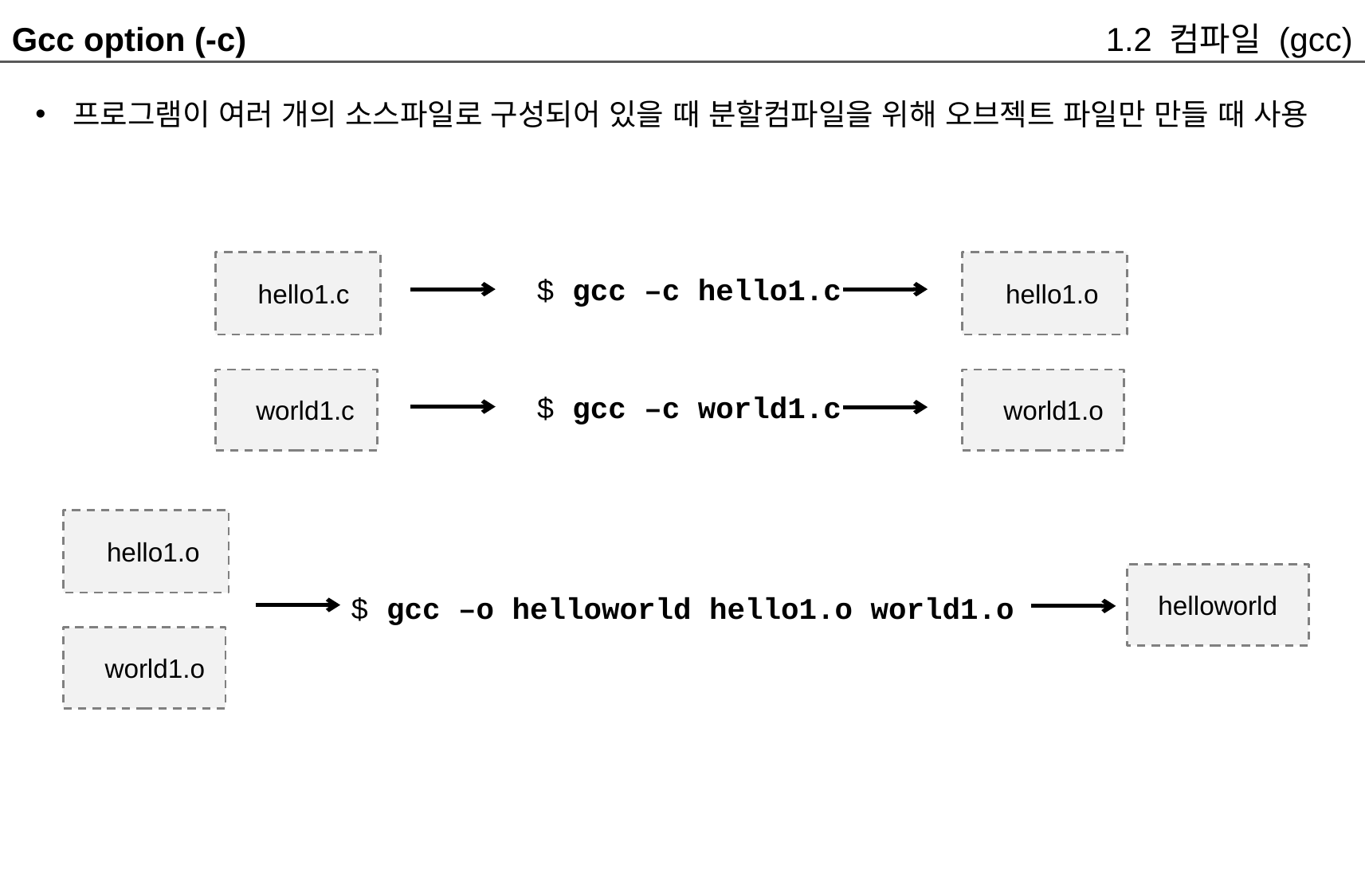

Gcc option (-c)
1.2 컴파일 (gcc)
프로그램이 여러 개의 소스파일로 구성되어 있을 때 분할컴파일을 위해 오브젝트 파일만 만들 때 사용

hello1.c

hello1.o
$ gcc –c hello1.c

world1.c

world1.o
$ gcc –c world1.c

hello1.o

helloworld
$ gcc –o helloworld hello1.o world1.o

world1.o